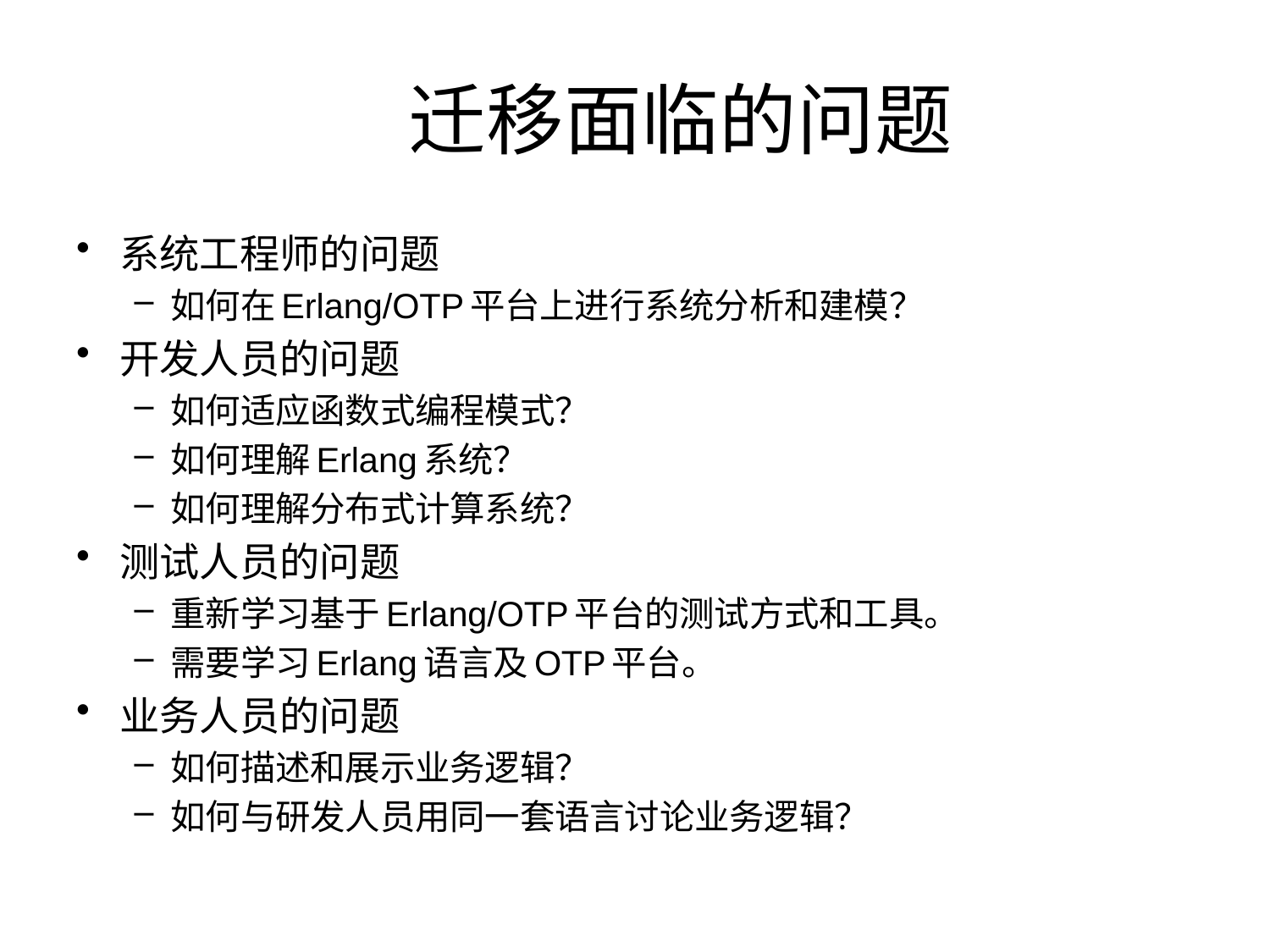

# 迁移面临的问题
系统工程师的问题
如何在Erlang/OTP平台上进行系统分析和建模？
开发人员的问题
如何适应函数式编程模式？
如何理解Erlang系统？
如何理解分布式计算系统？
测试人员的问题
重新学习基于Erlang/OTP平台的测试方式和工具。
需要学习Erlang语言及OTP平台。
业务人员的问题
如何描述和展示业务逻辑？
如何与研发人员用同一套语言讨论业务逻辑？